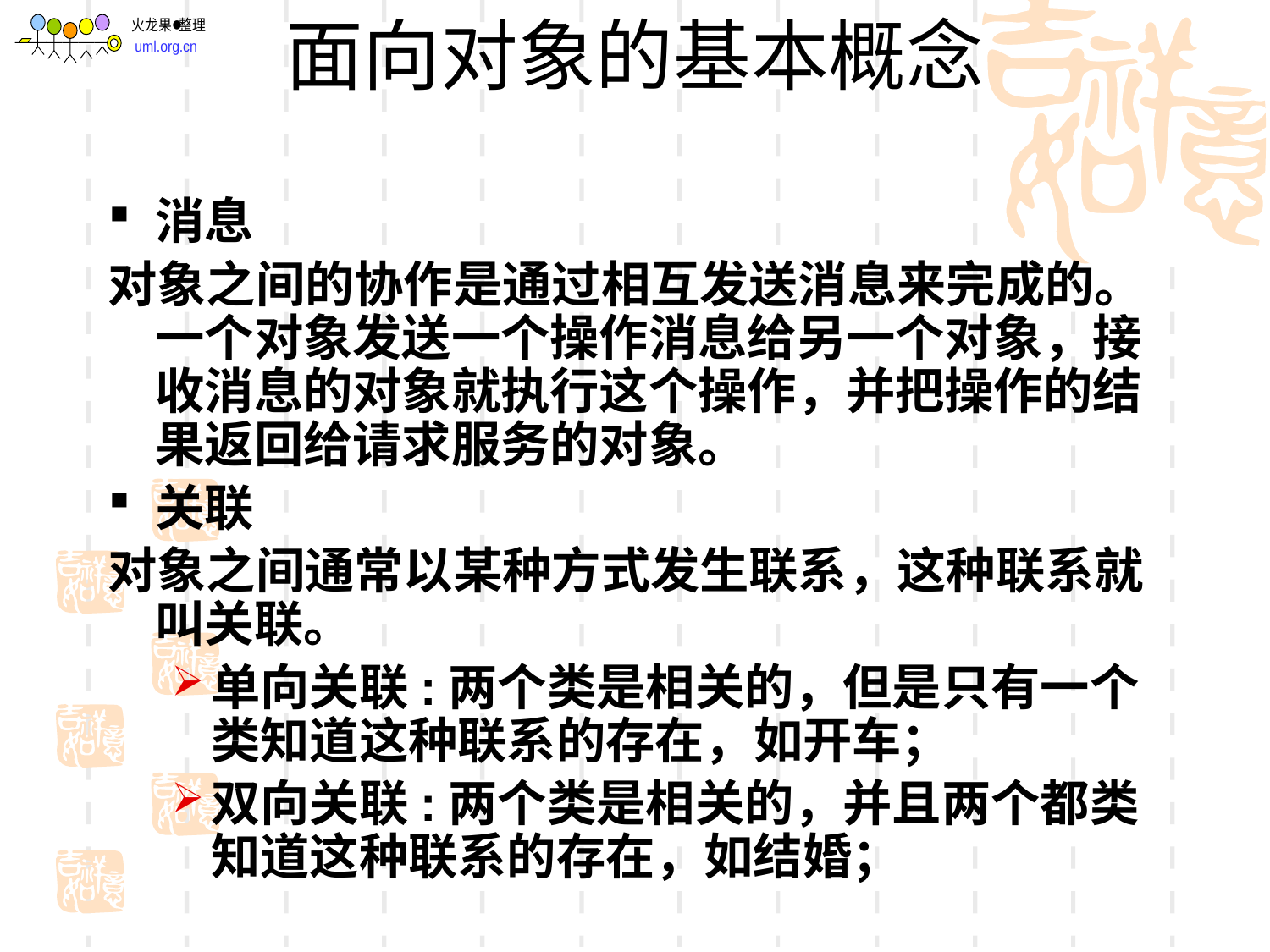

# 面向对象的基本概念
消息
对象之间的协作是通过相互发送消息来完成的。一个对象发送一个操作消息给另一个对象，接收消息的对象就执行这个操作，并把操作的结果返回给请求服务的对象。
关联
对象之间通常以某种方式发生联系，这种联系就叫关联。
单向关联:两个类是相关的，但是只有一个类知道这种联系的存在，如开车；
双向关联:两个类是相关的，并且两个都类知道这种联系的存在，如结婚；